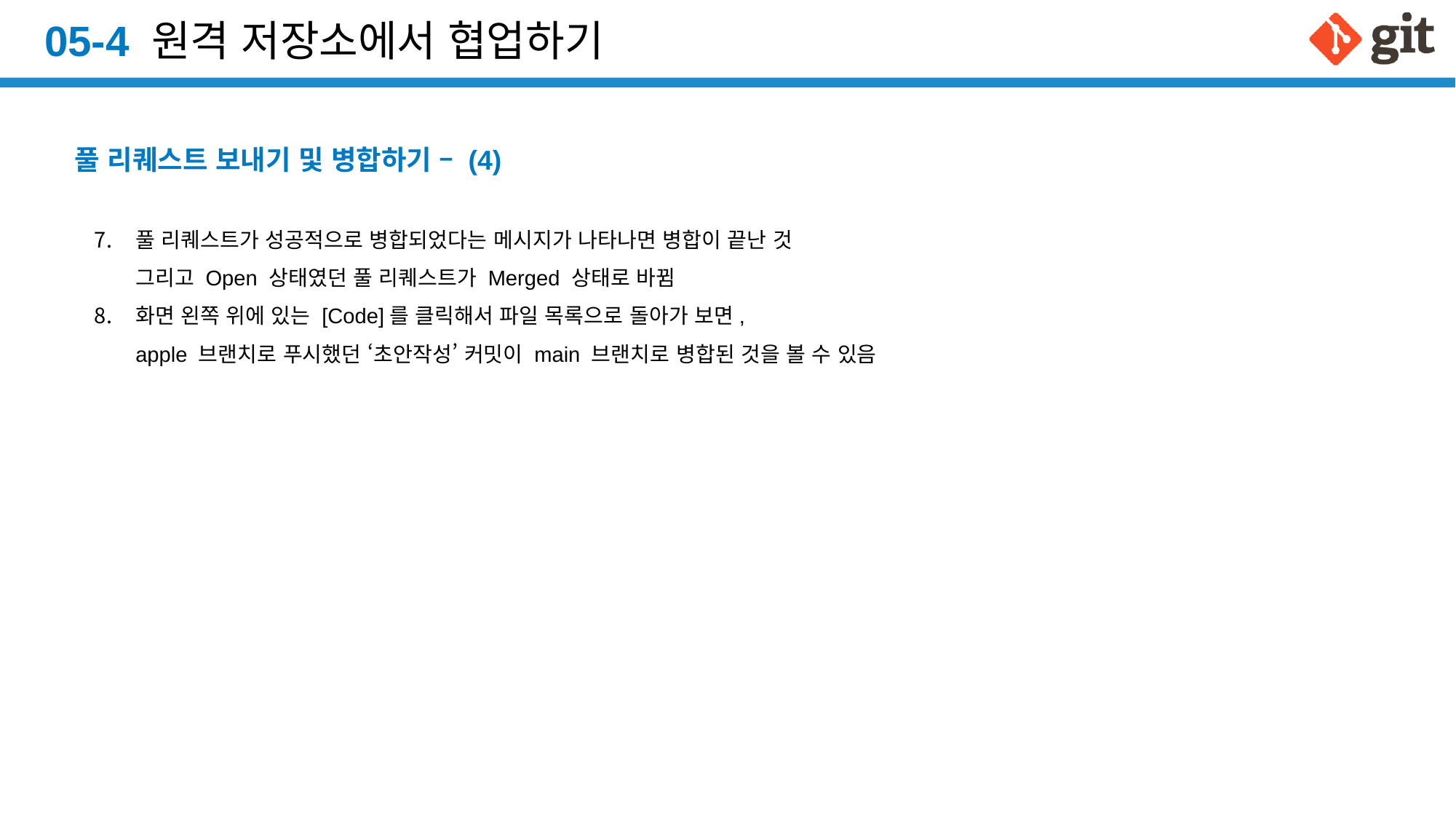

# 05-4 원격 저장소에서 협업하기
풀 리퀘스트 보내기 및 병합하기 – (4)
풀 리퀘스트가 성공적으로 병합되었다는 메시지가 나타나면 병합이 끝난 것
그리고 Open 상태였던 풀 리퀘스트가 Merged 상태로 바뀜
화면 왼쪽 위에 있는 [Code]를 클릭해서 파일 목록으로 돌아가 보면,
apple 브랜치로 푸시했던 ‘초안작성’ 커밋이 main 브랜치로 병합된 것을 볼 수 있음